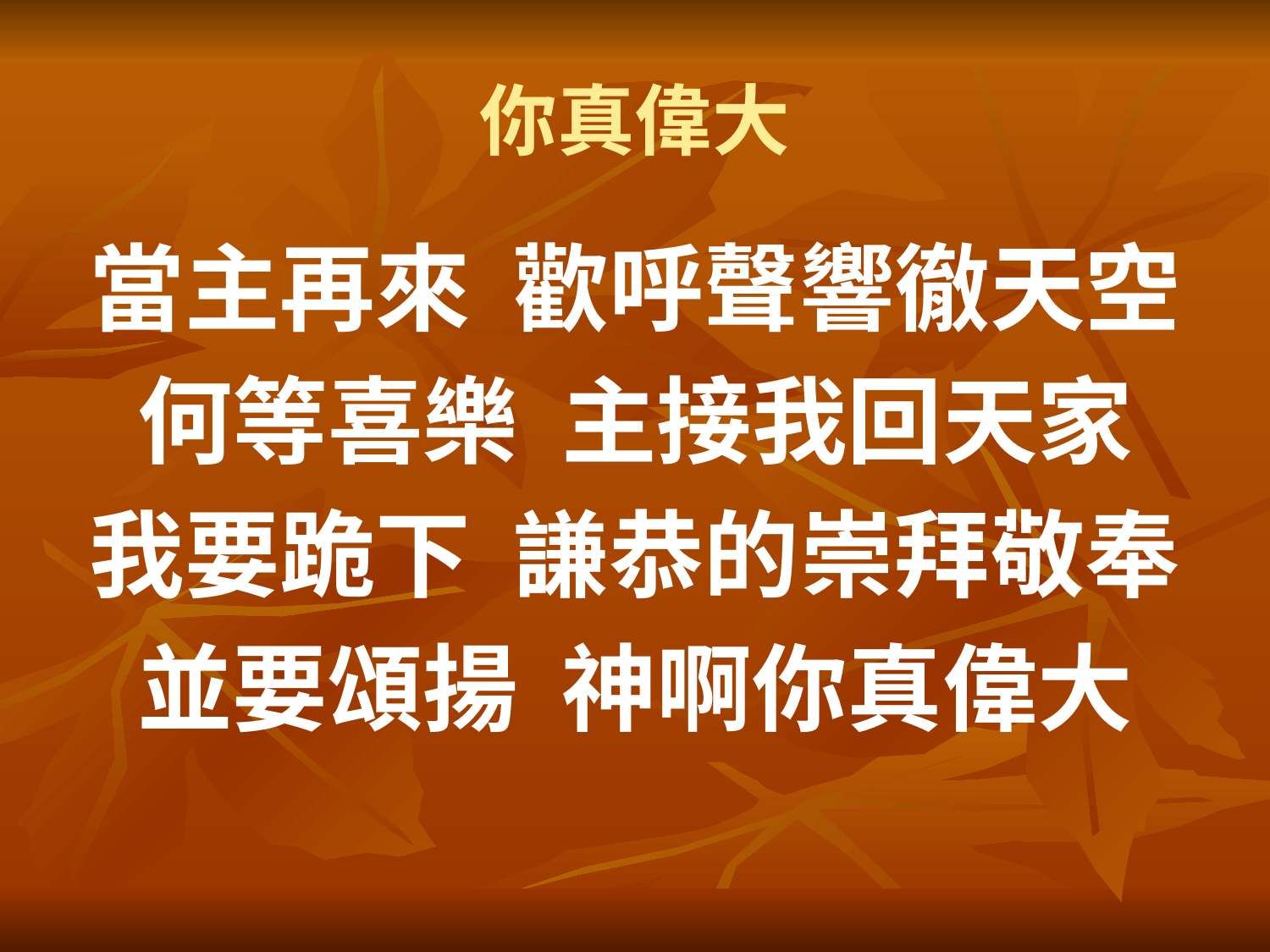

# 你真偉大
當主再來  歡呼聲響徹天空
何等喜樂  主接我回天家
我要跪下  謙恭的崇拜敬奉
並要頌揚  神啊你真偉大